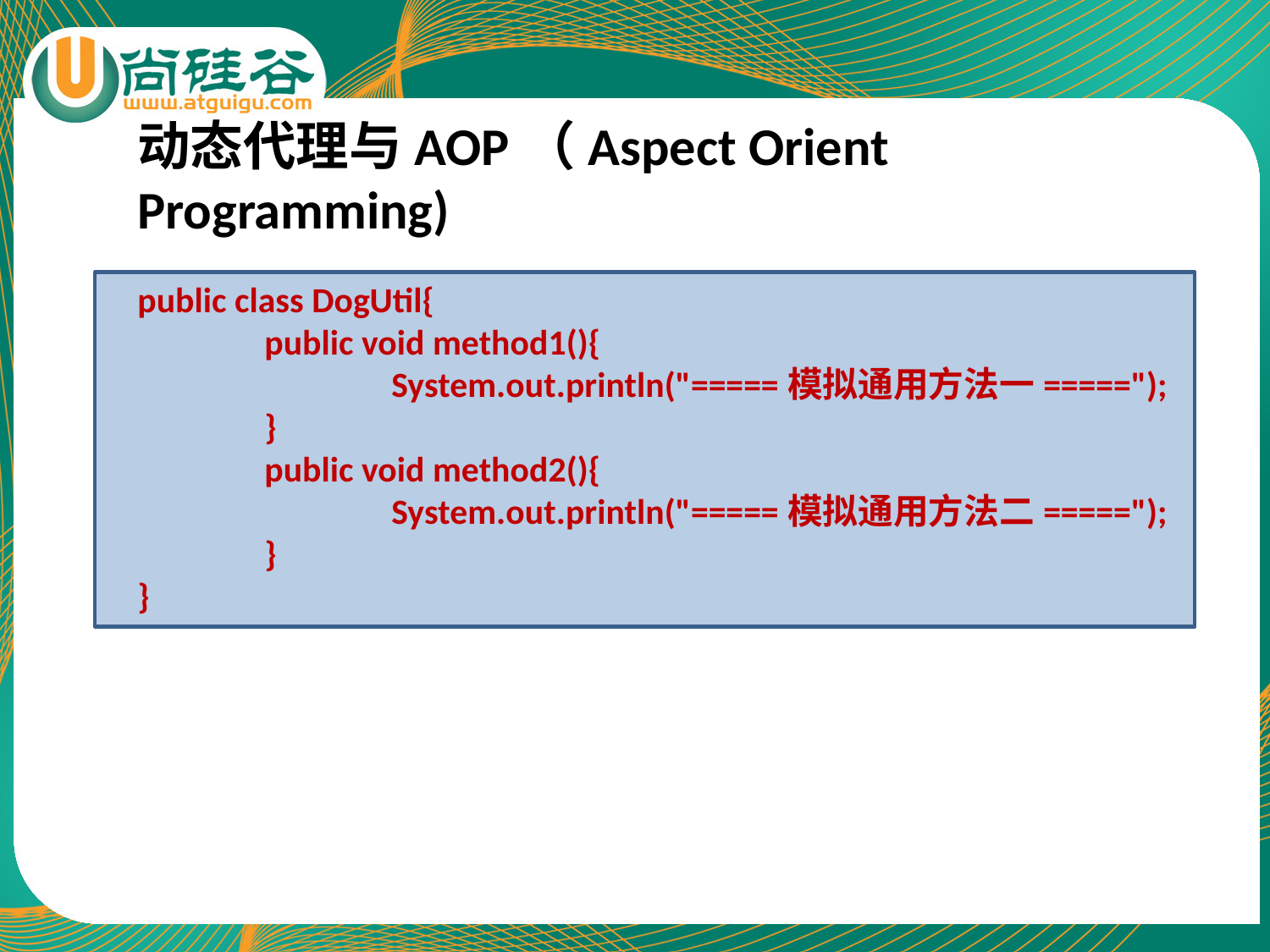

动态代理与AOP（Aspect Orient Programming)
public class DogUtil{
	public void method1(){
		System.out.println("=====模拟通用方法一=====");
	}
	public void method2(){
		System.out.println("=====模拟通用方法二=====");
	}
}